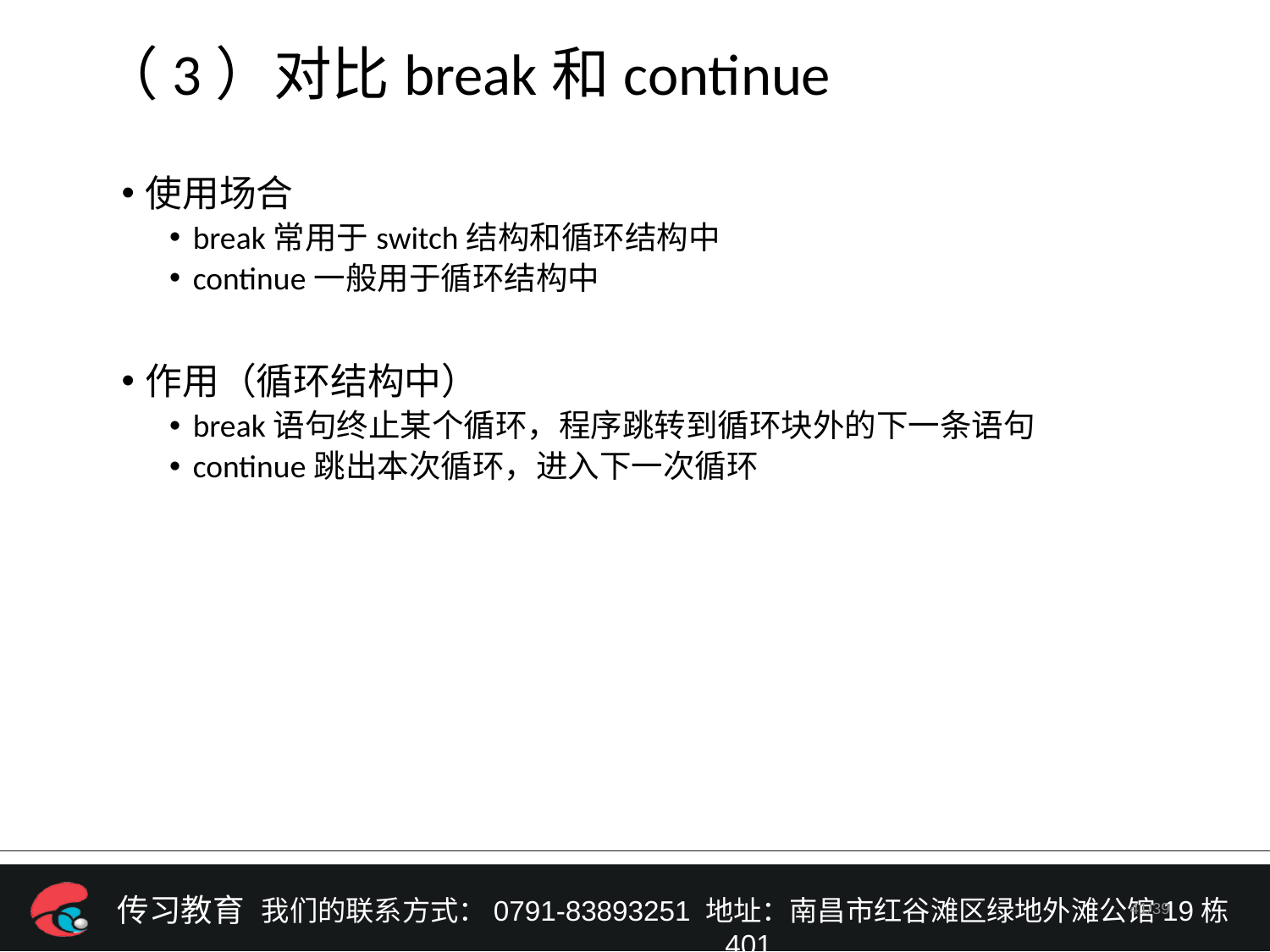

# （3）对比break和continue
使用场合
break常用于switch结构和循环结构中
continue一般用于循环结构中

作用（循环结构中）
break语句终止某个循环，程序跳转到循环块外的下一条语句
continue跳出本次循环，进入下一次循环
41/39